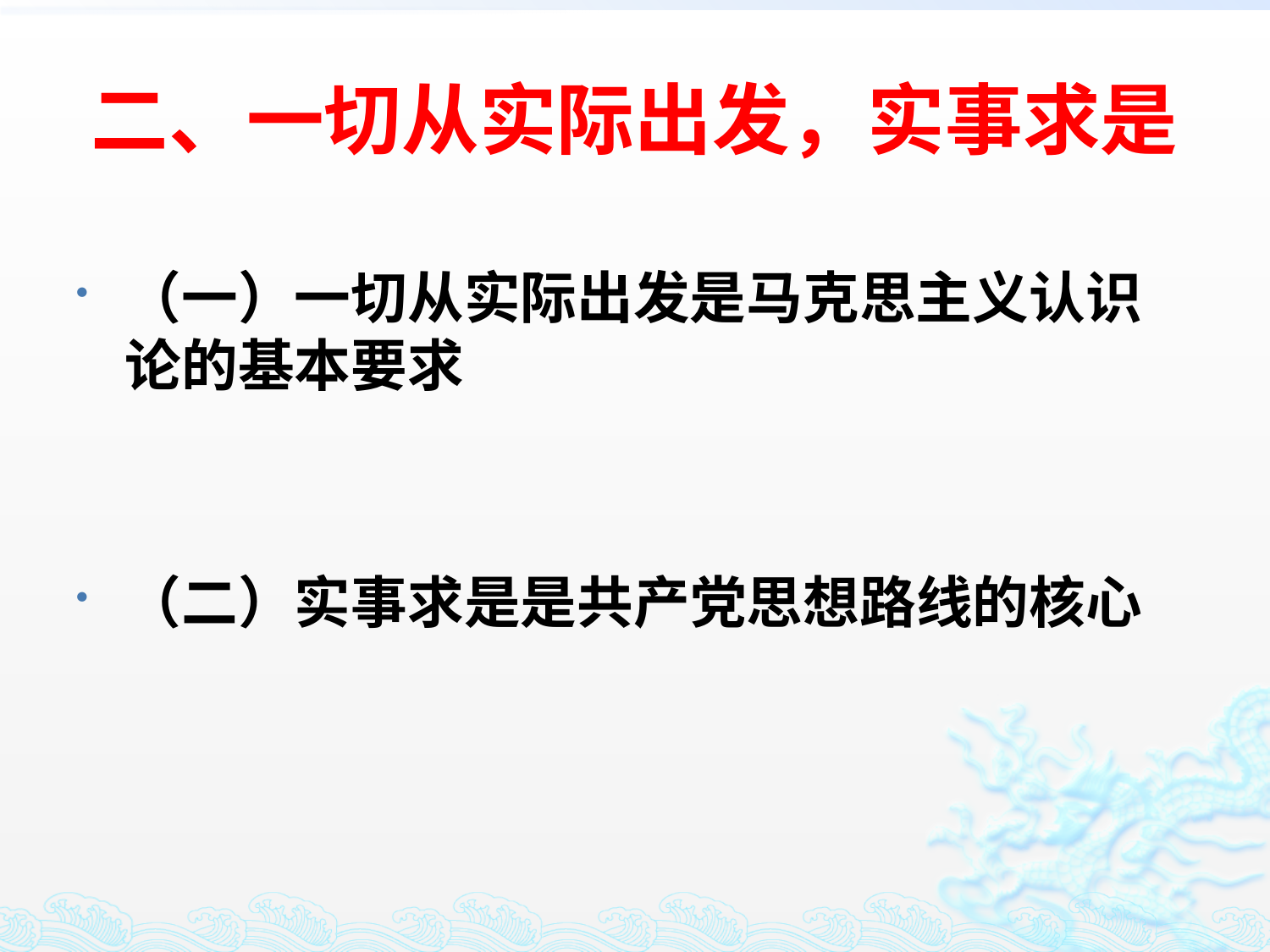

# 二、一切从实际出发，实事求是
（一）一切从实际出发是马克思主义认识论的基本要求

（二）实事求是是共产党思想路线的核心